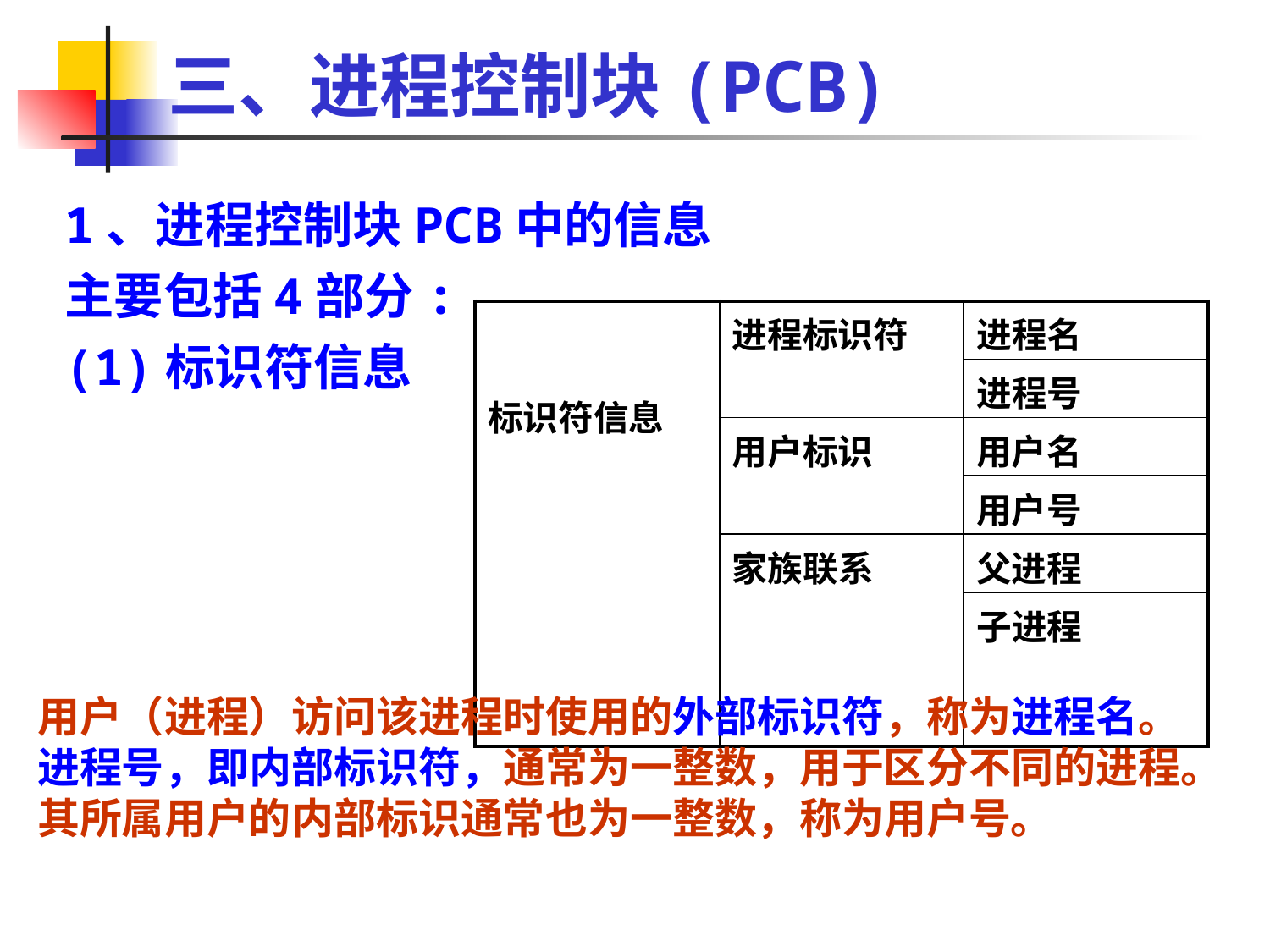

三、进程控制块(PCB)
1、进程控制块PCB中的信息
主要包括4部分:
(1)标识符信息

| 标识符信息 | 进程标识符 | 进程名 |
| --- | --- | --- |
|  |  | 进程号 |
|  | 用户标识 | 用户名 |
|  |  | 用户号 |
|  | 家族联系 | 父进程 |
|  |  | 子进程 |
用户（进程）访问该进程时使用的外部标识符，称为进程名。进程号，即内部标识符，通常为一整数，用于区分不同的进程。
其所属用户的内部标识通常也为一整数，称为用户号。